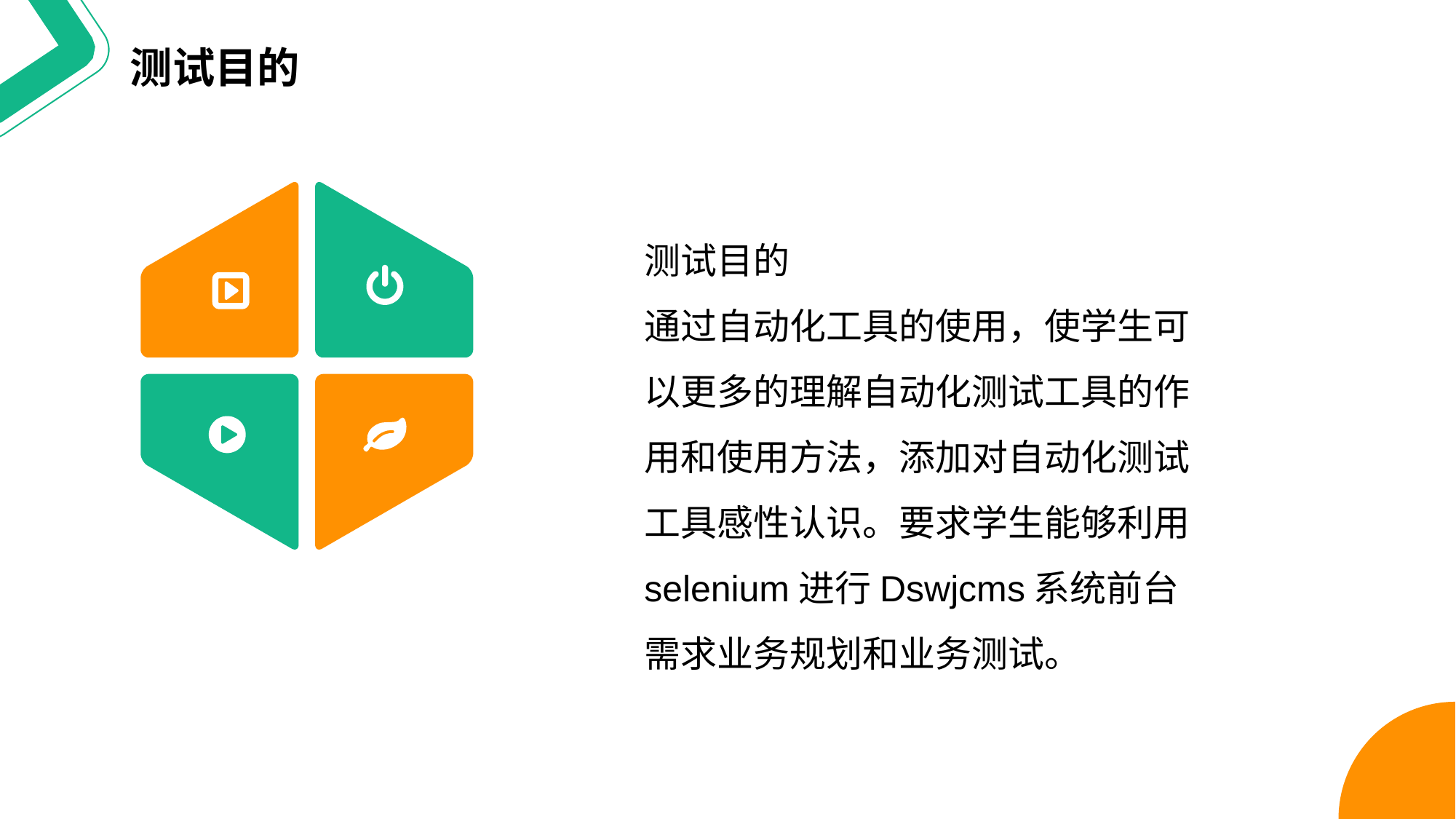

测试目的

测试目的
通过自动化工具的使用，使学生可以更多的理解自动化测试工具的作用和使用方法，添加对自动化测试工具感性认识。要求学生能够利用selenium进行Dswjcms系统前台需求业务规划和业务测试。